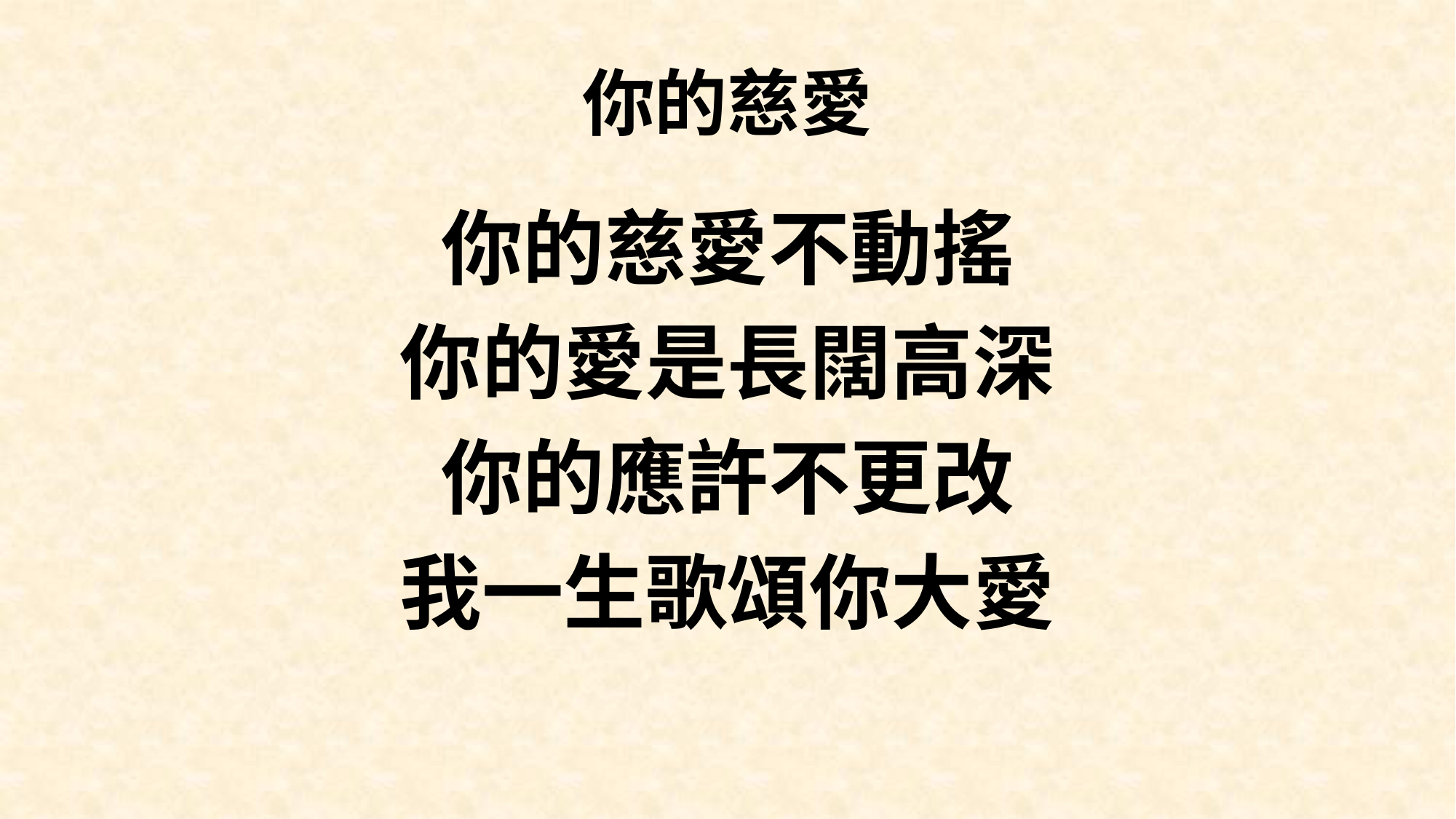

# 你的慈愛
你的慈愛不動搖
你的愛是長闊高深
你的應許不更改
我一生歌頌你大愛